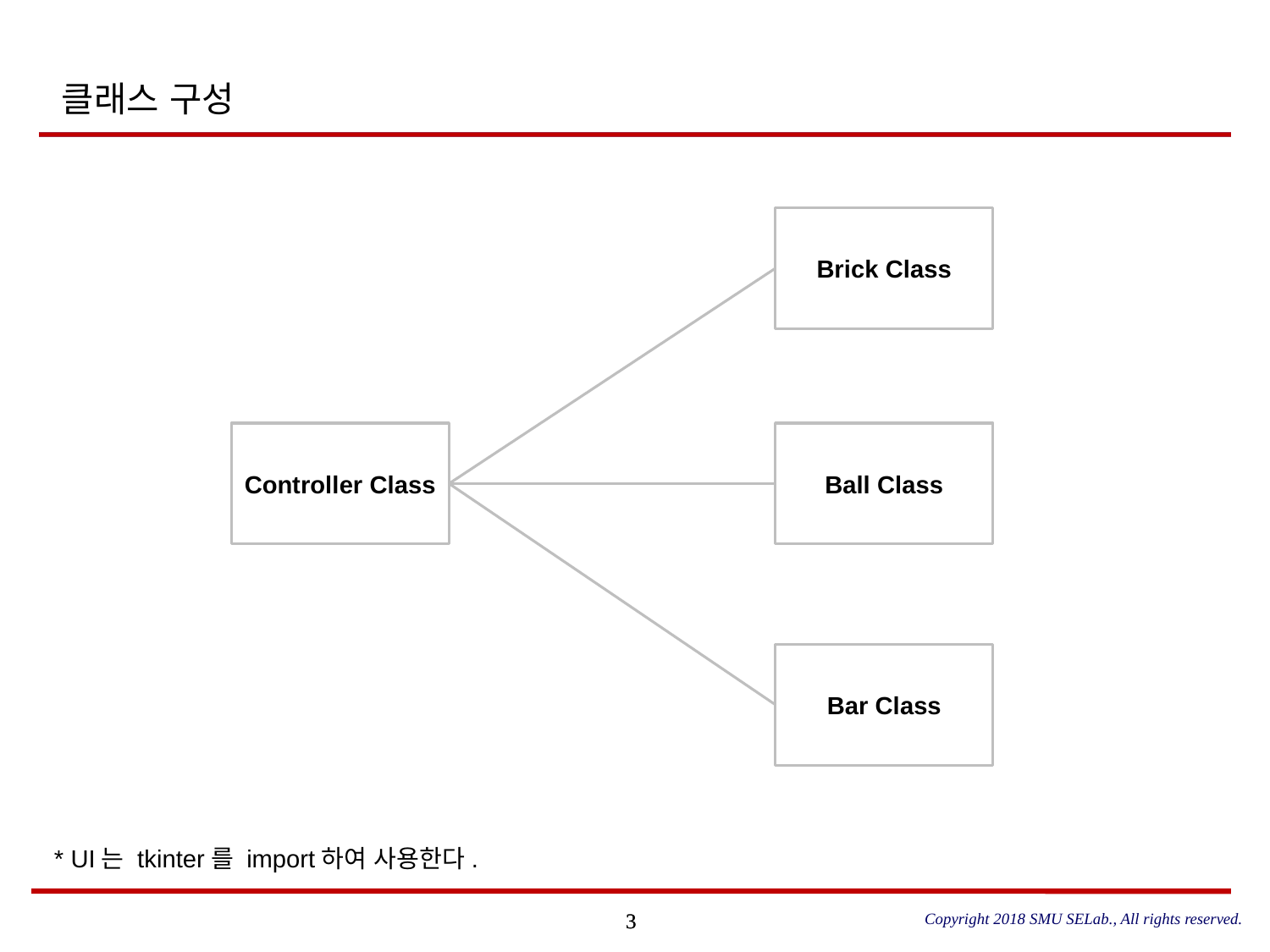

# 클래스 구성
Brick Class
Controller Class
Ball Class
Bar Class
* UI는 tkinter를 import하여 사용한다.
Copyright 2018 SMU SELab., All rights reserved.